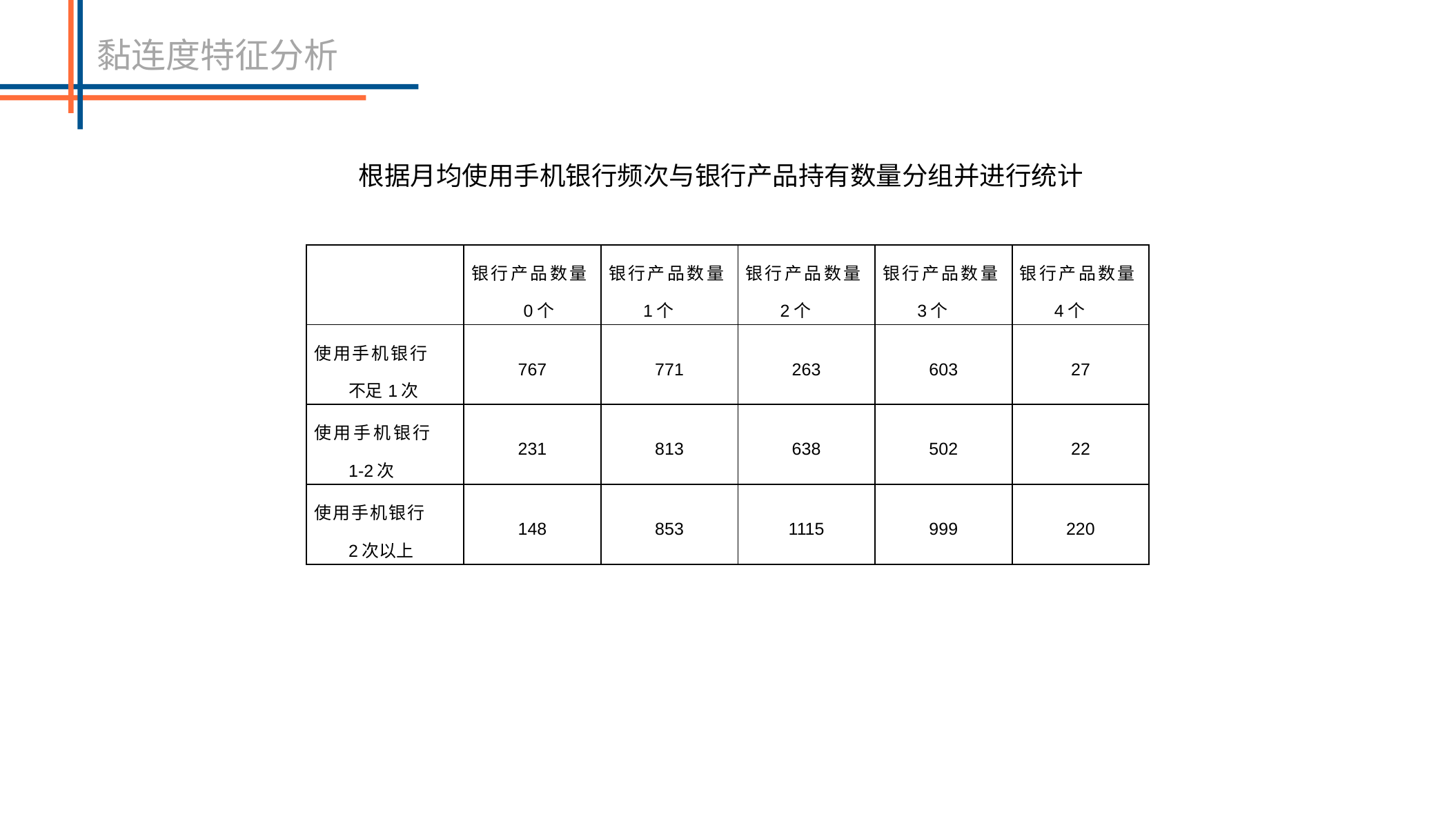

黏连度特征分析

根据月均使用手机银行频次与银行产品持有数量分组并进行统计
|  | 银行产品数量 0个 | 银行产品数量 1个 | 银行产品数量 2个 | 银行产品数量 3个 | 银行产品数量 4个 |
| --- | --- | --- | --- | --- | --- |
| 使用手机银行 不足1次 | 767 | 771 | 263 | 603 | 27 |
| 使用手机银行 1-2次 | 231 | 813 | 638 | 502 | 22 |
| 使用手机银行 2次以上 | 148 | 853 | 1115 | 999 | 220 |